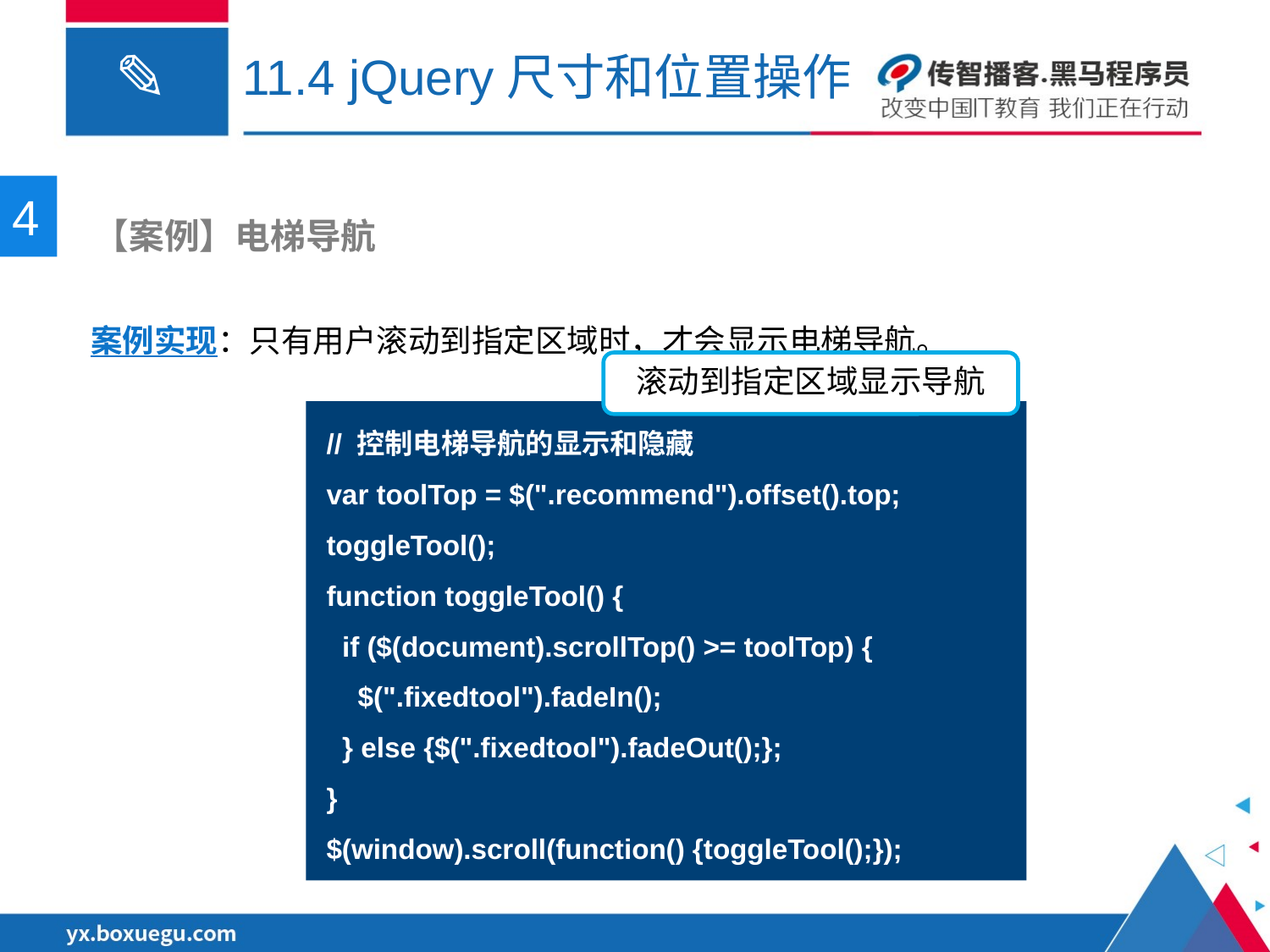

# 11.4 jQuery尺寸和位置操作

4
  【案例】电梯导航
案例实现：只有用户滚动到指定区域时，才会显示电梯导航。
滚动到指定区域显示导航

// 控制电梯导航的显示和隐藏
var toolTop = $(".recommend").offset().top;
toggleTool();
function toggleTool() {
  if ($(document).scrollTop() >= toolTop) {
    $(".fixedtool").fadeIn();
  } else {$(".fixedtool").fadeOut();};
}
$(window).scroll(function() {toggleTool();});